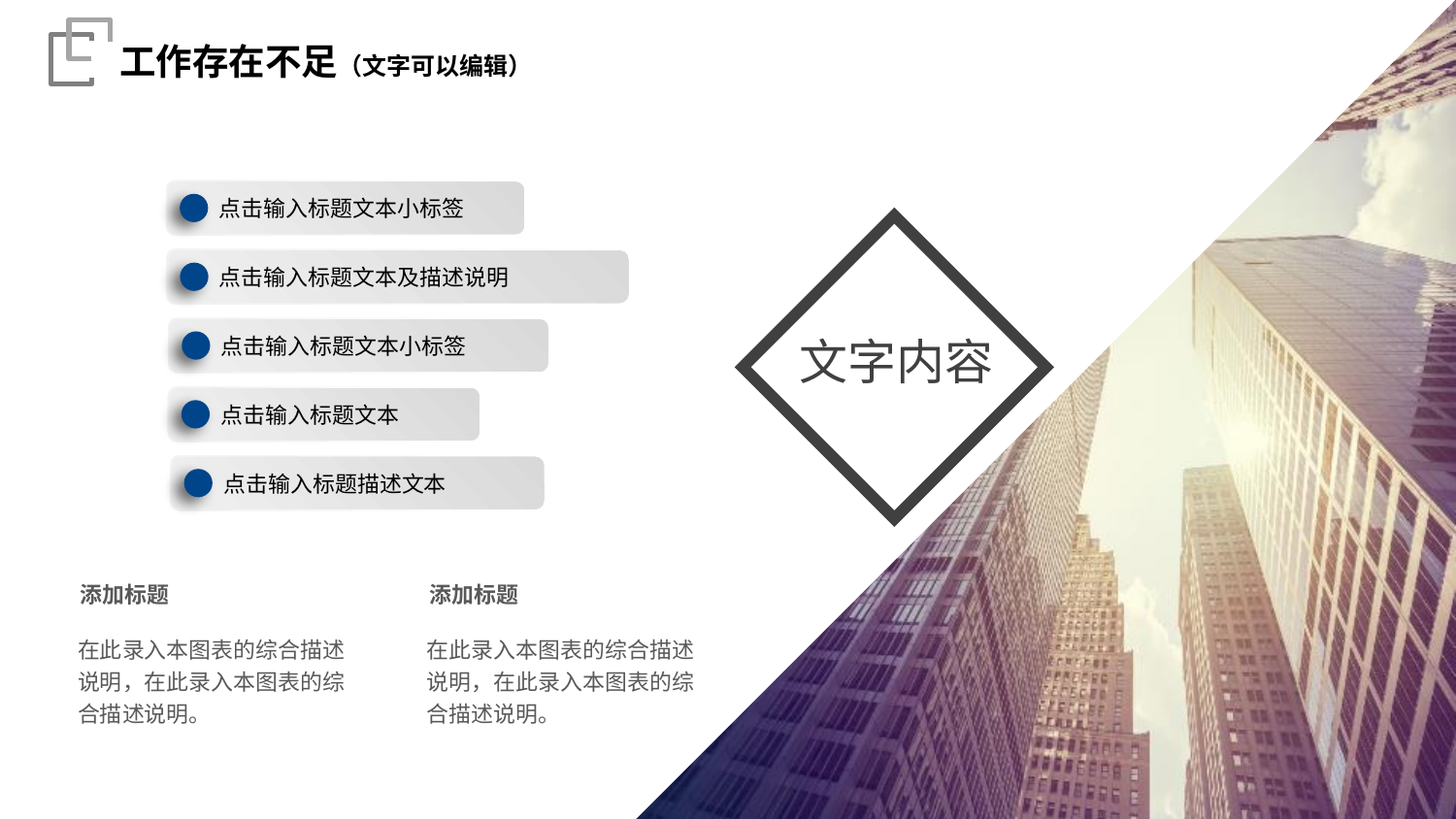

工作存在不足（文字可以编辑）

点击输入标题文本小标签

点击输入标题文本及描述说明

文字内容

点击输入标题文本小标签

点击输入标题文本

点击输入标题描述文本
添加标题
添加标题
在此录入本图表的综合描述说明，在此录入本图表的综合描述说明。
在此录入本图表的综合描述说明，在此录入本图表的综合描述说明。